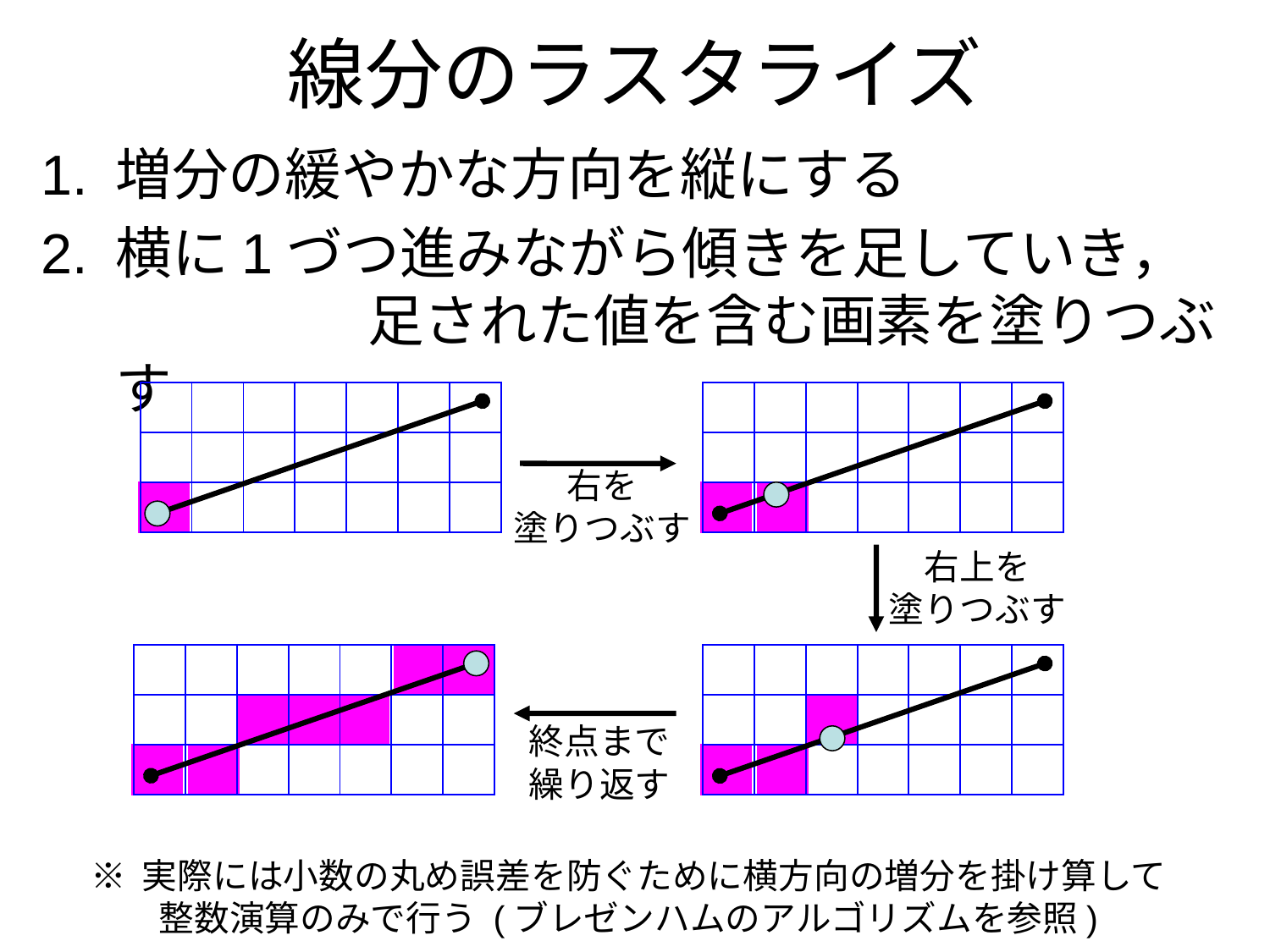

# 線分のラスタライズ
増分の緩やかな方向を縦にする
横に1づつ進みながら傾きを足していき，
           　　足された値を含む画素を塗りつぶす
|  |  |  |  |  |  |  |
| --- | --- | --- | --- | --- | --- | --- |
|  |  |  |  |  |  |  |
|  |  |  |  |  |  |  |
|  |  |  |  |  |  |  |
| --- | --- | --- | --- | --- | --- | --- |
|  |  |  |  |  |  |  |
|  |  |  |  |  |  |  |

右を
塗りつぶす

右上を
塗りつぶす

|  |  |  |  |  |  |  |
| --- | --- | --- | --- | --- | --- | --- |
|  |  |  |  |  |  |  |
|  |  |  |  |  |  |  |

|  |  |  |  |  |  |  |
| --- | --- | --- | --- | --- | --- | --- |
|  |  |  |  |  |  |  |
|  |  |  |  |  |  |  |

終点まで
繰り返す

※ 実際には小数の丸め誤差を防ぐために横方向の増分を掛け算して
整数演算のみで行う (ブレゼンハムのアルゴリズムを参照)